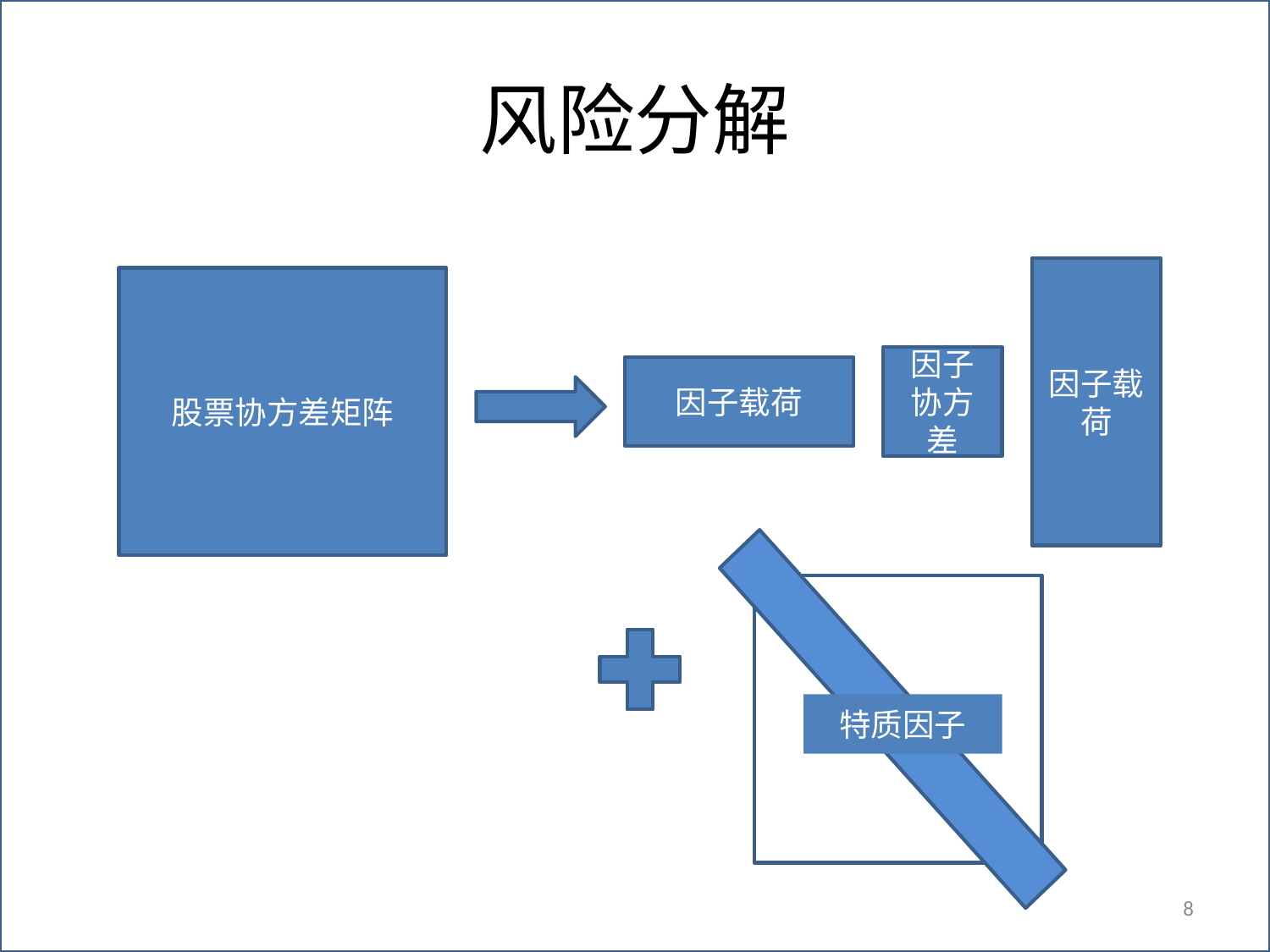

# 风险分解
因子载荷
股票协方差矩阵
因子协方差
因子载荷

特质因子
8